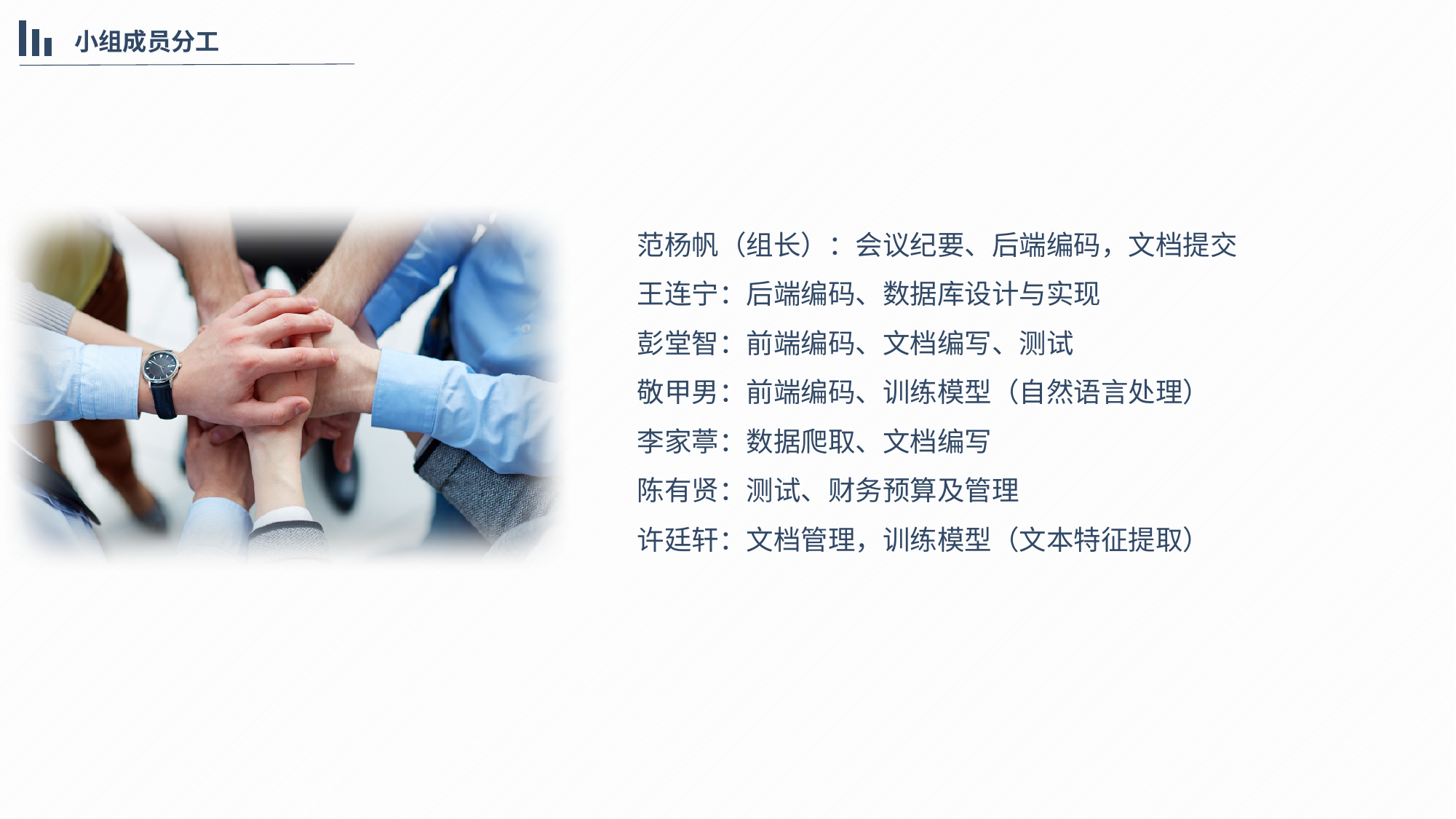

小组成员分工

范杨帆（组长）：会议纪要、后端编码，文档提交
王连宁：后端编码、数据库设计与实现
彭堂智：前端编码、文档编写、测试
敬甲男：前端编码、训练模型（自然语言处理）
李家葶：数据爬取、文档编写
陈有贤：测试、财务预算及管理
许廷轩：文档管理，训练模型（文本特征提取）